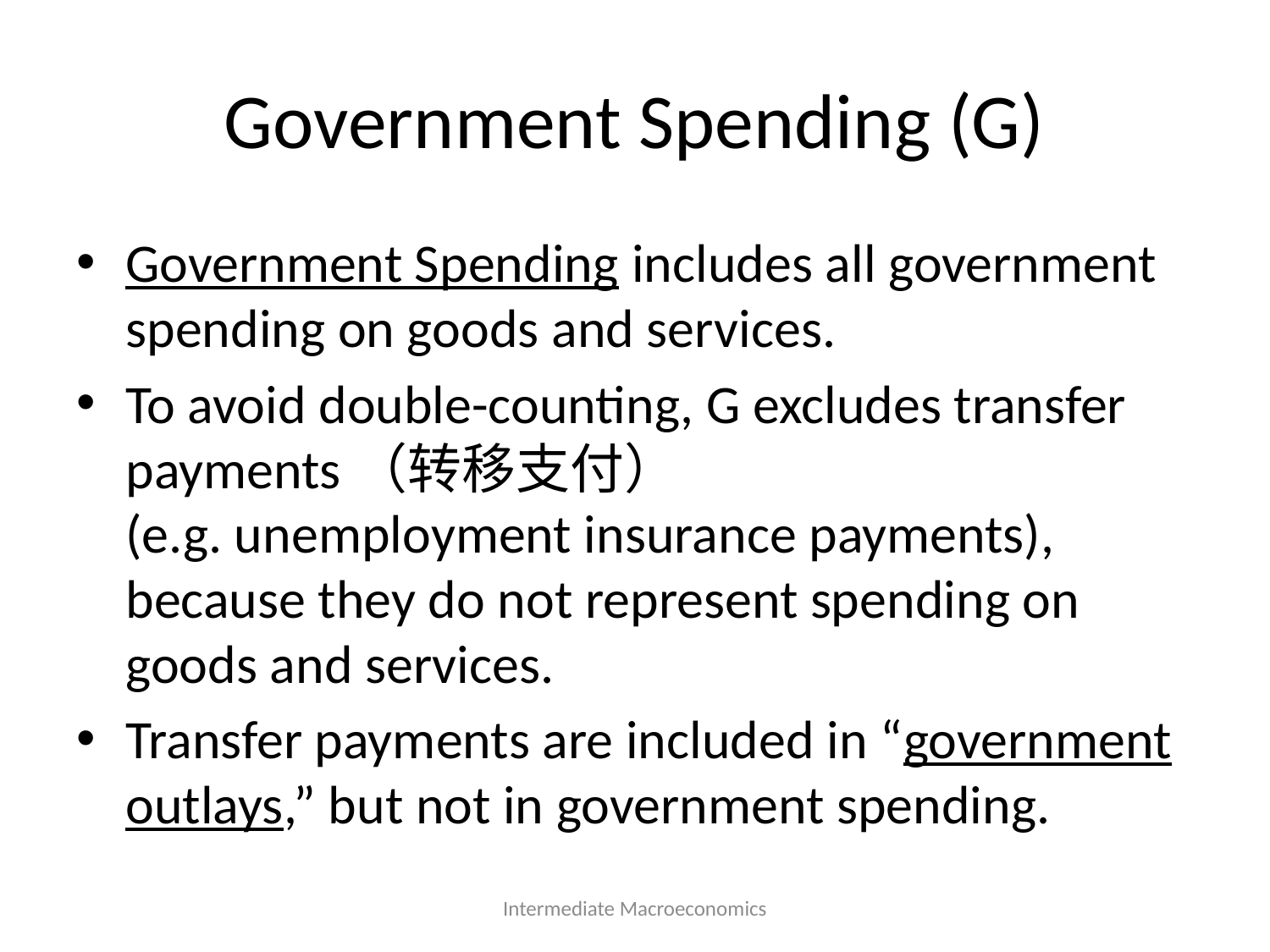

# Government Spending (G)
Government Spending includes all government spending on goods and services.
To avoid double-counting, G excludes transfer payments（转移支付）
(e.g. unemployment insurance payments), because they do not represent spending on goods and services.
Transfer payments are included in “government outlays,” but not in government spending.
Intermediate Macroeconomics